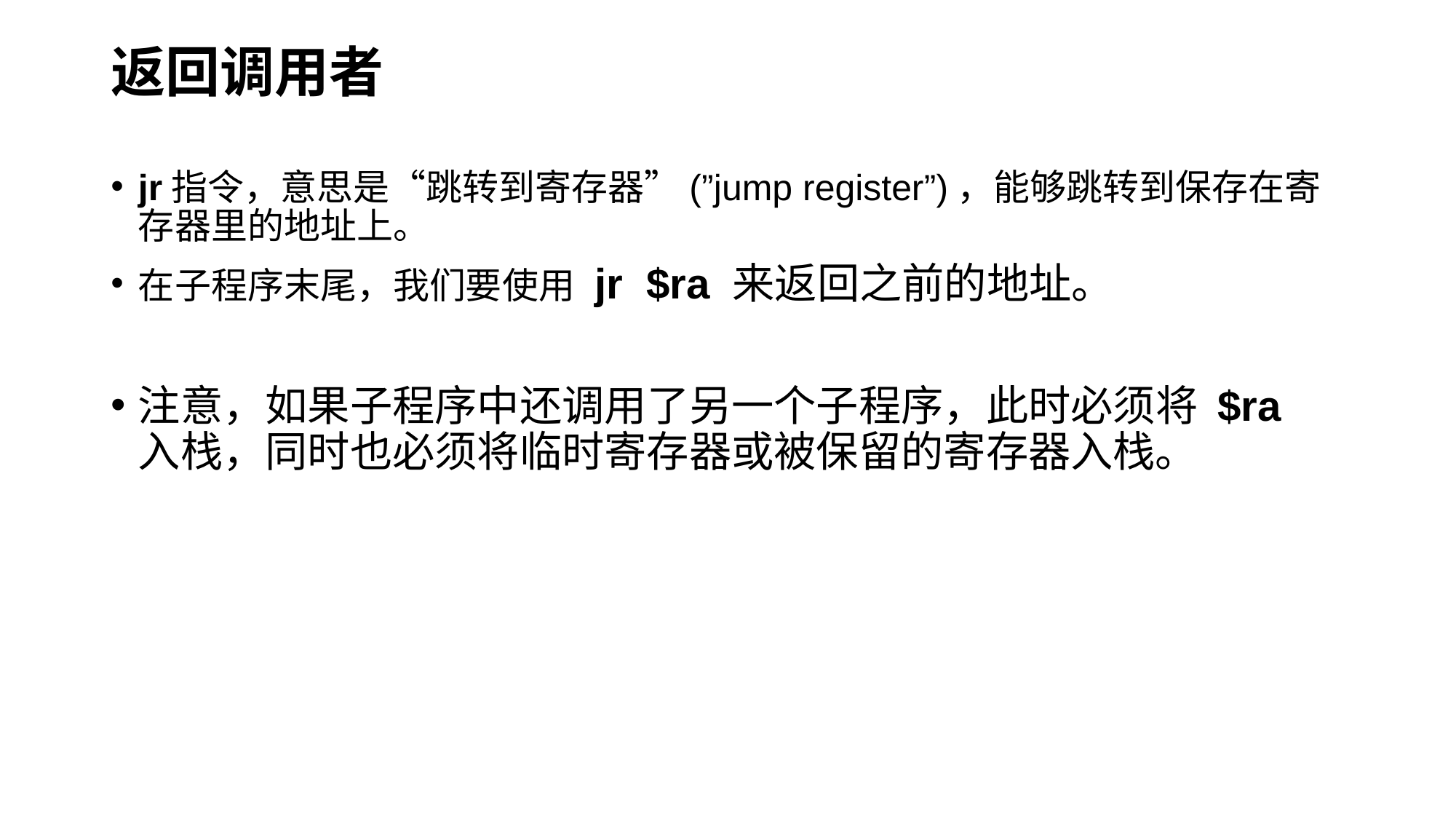

返回调用者
jr指令，意思是“跳转到寄存器”(”jump register”)，能够跳转到保存在寄存器里的地址上。
在子程序末尾，我们要使用 jr  $ra 来返回之前的地址。

注意，如果子程序中还调用了另一个子程序，此时必须将 $ra入栈，同时也必须将临时寄存器或被保留的寄存器入栈。